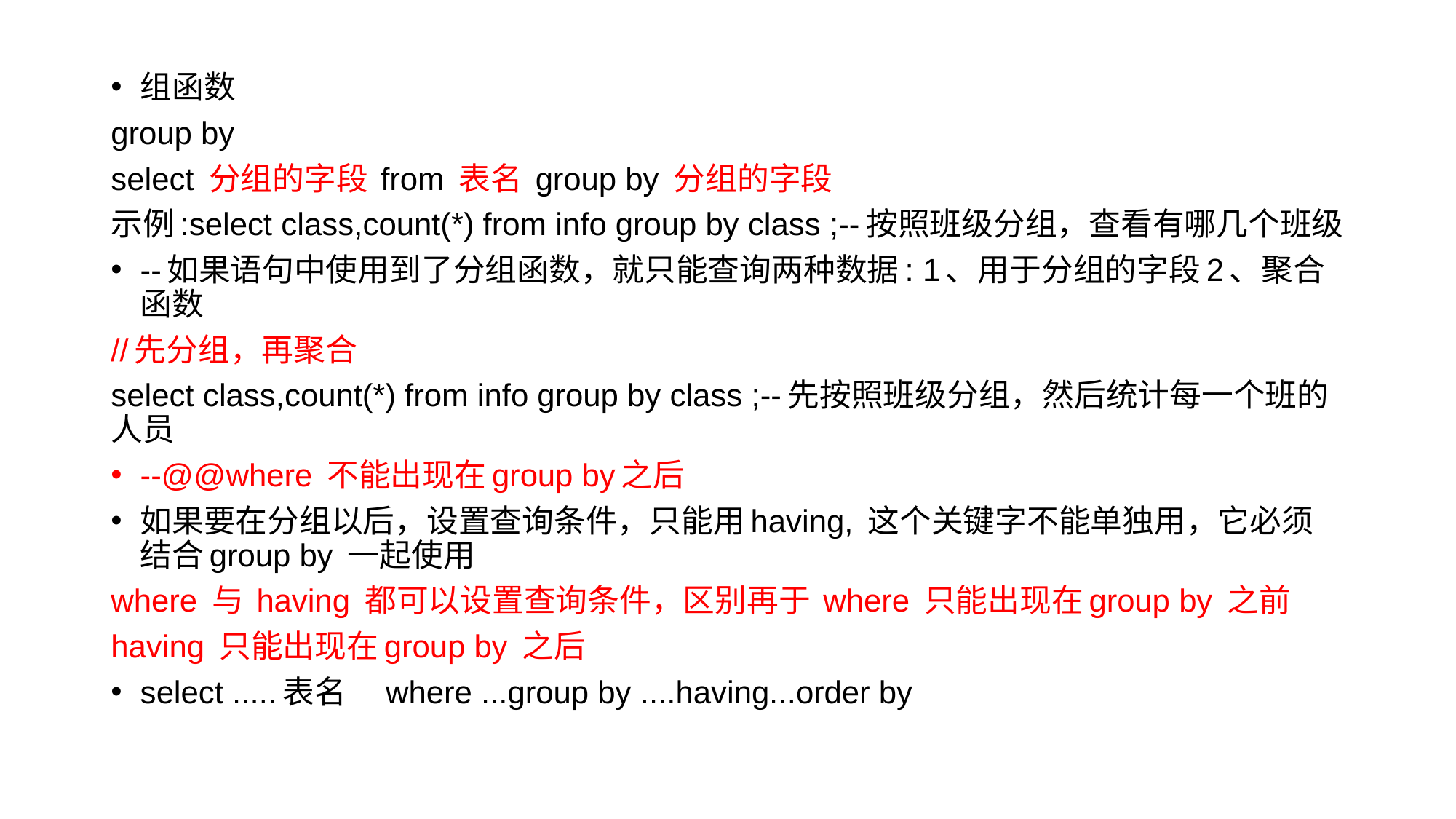

组函数
group by
select 分组的字段 from 表名 group by 分组的字段
示例:select class,count(*) from info group by class ;--按照班级分组，查看有哪几个班级
--如果语句中使用到了分组函数，就只能查询两种数据: 1、用于分组的字段2、聚合函数
//先分组，再聚合
select class,count(*) from info group by class ;--先按照班级分组，然后统计每一个班的人员
--@@where 不能出现在group by之后
如果要在分组以后，设置查询条件，只能用having, 这个关键字不能单独用，它必须结合group by 一起使用
where 与 having 都可以设置查询条件，区别再于 where 只能出现在group by 之前
having 只能出现在group by 之后
select .....表名	where ...group by ....having...order by
58